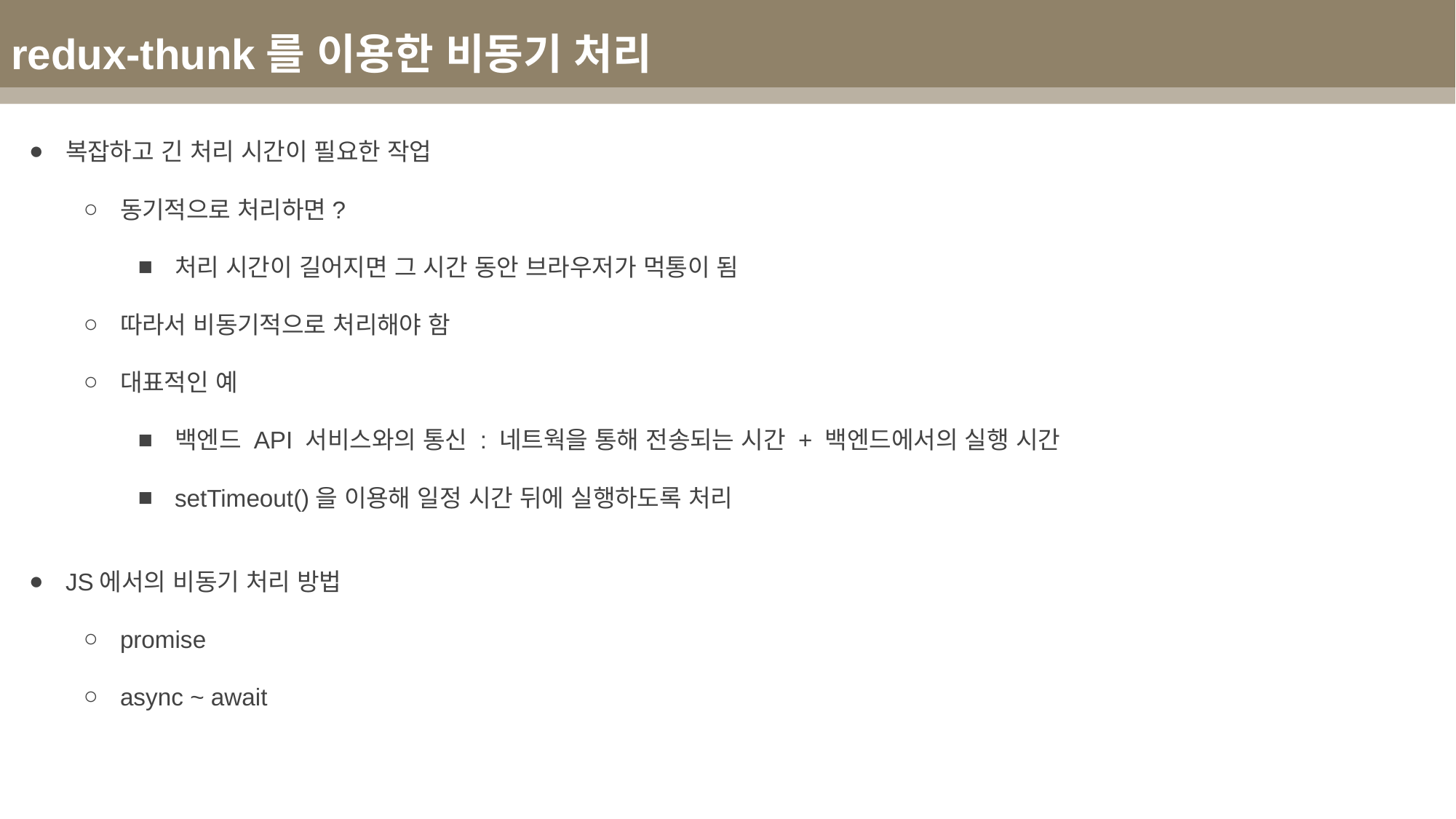

redux-thunk를 이용한 비동기 처리
복잡하고 긴 처리 시간이 필요한 작업
동기적으로 처리하면?
처리 시간이 길어지면 그 시간 동안 브라우저가 먹통이 됨
따라서 비동기적으로 처리해야 함
대표적인 예
백엔드 API 서비스와의 통신 : 네트웍을 통해 전송되는 시간 + 백엔드에서의 실행 시간
setTimeout()을 이용해 일정 시간 뒤에 실행하도록 처리

JS에서의 비동기 처리 방법
promise
async ~ await